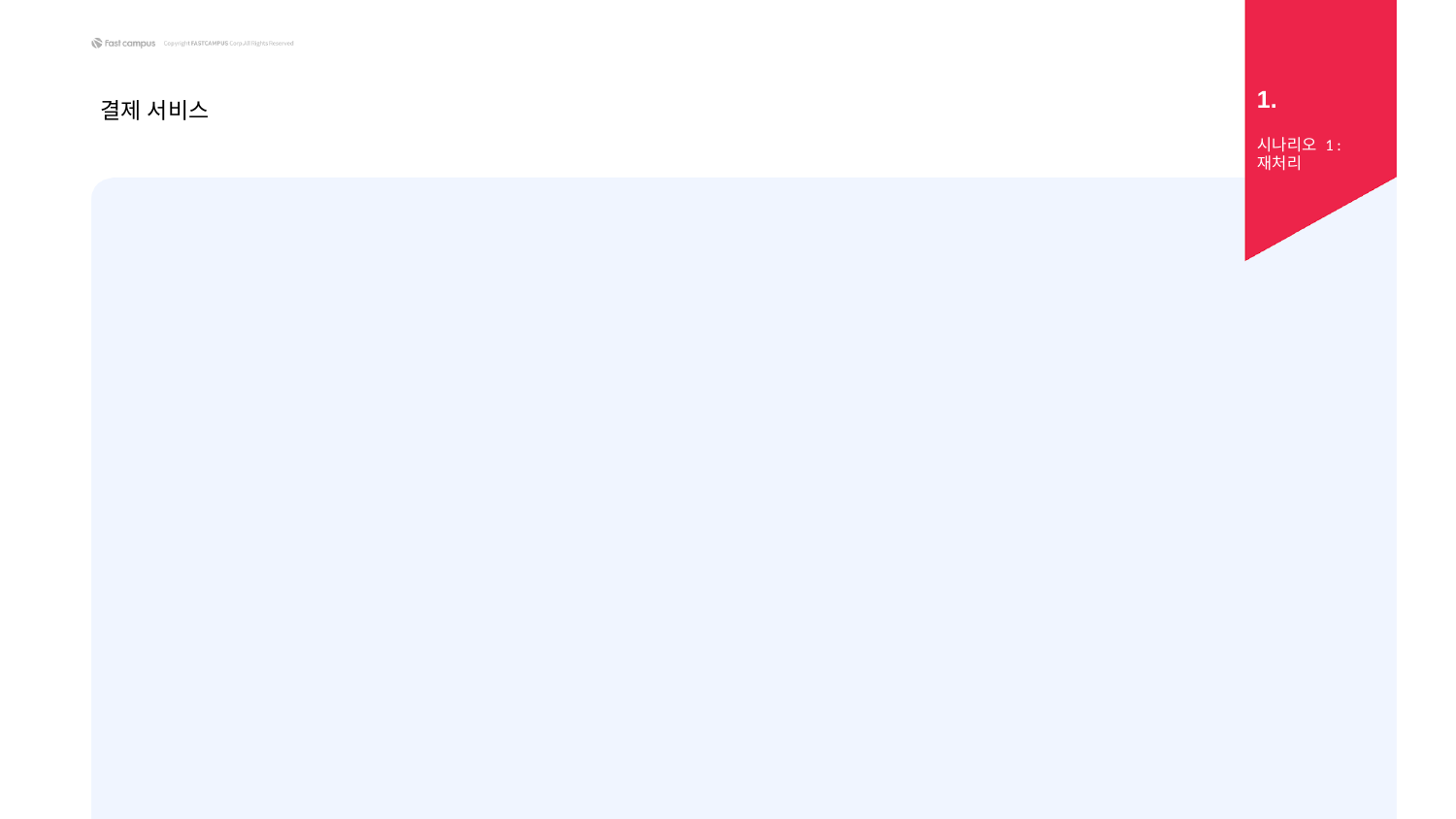

1.
# 결제 서비스
시나리오 1 : 재처리